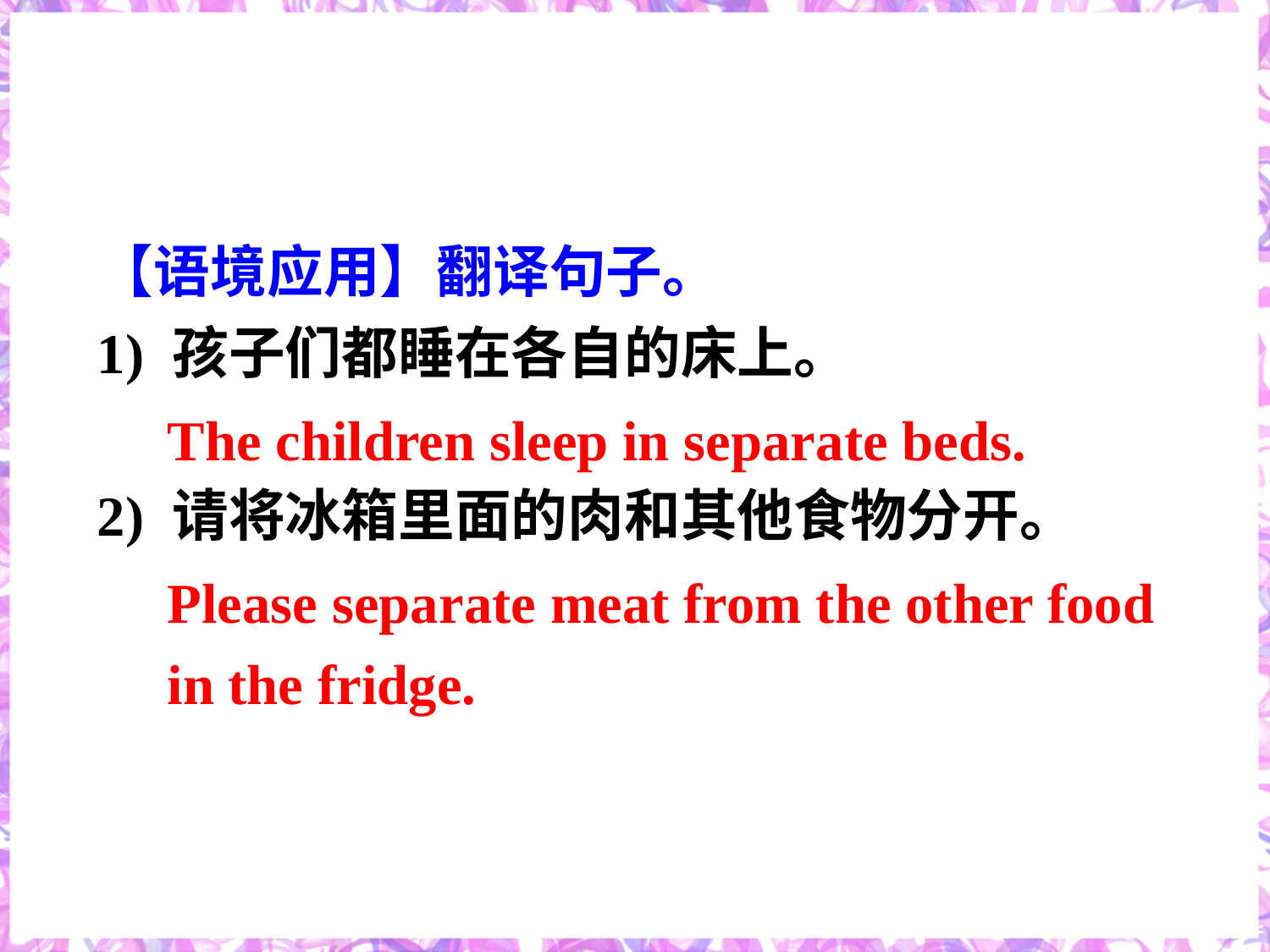

【语境应用】翻译句子。
1) 孩子们都睡在各自的床上。

2) 请将冰箱里面的肉和其他食物分开。
The children sleep in separate beds.

Please separate meat from the other food in the fridge.